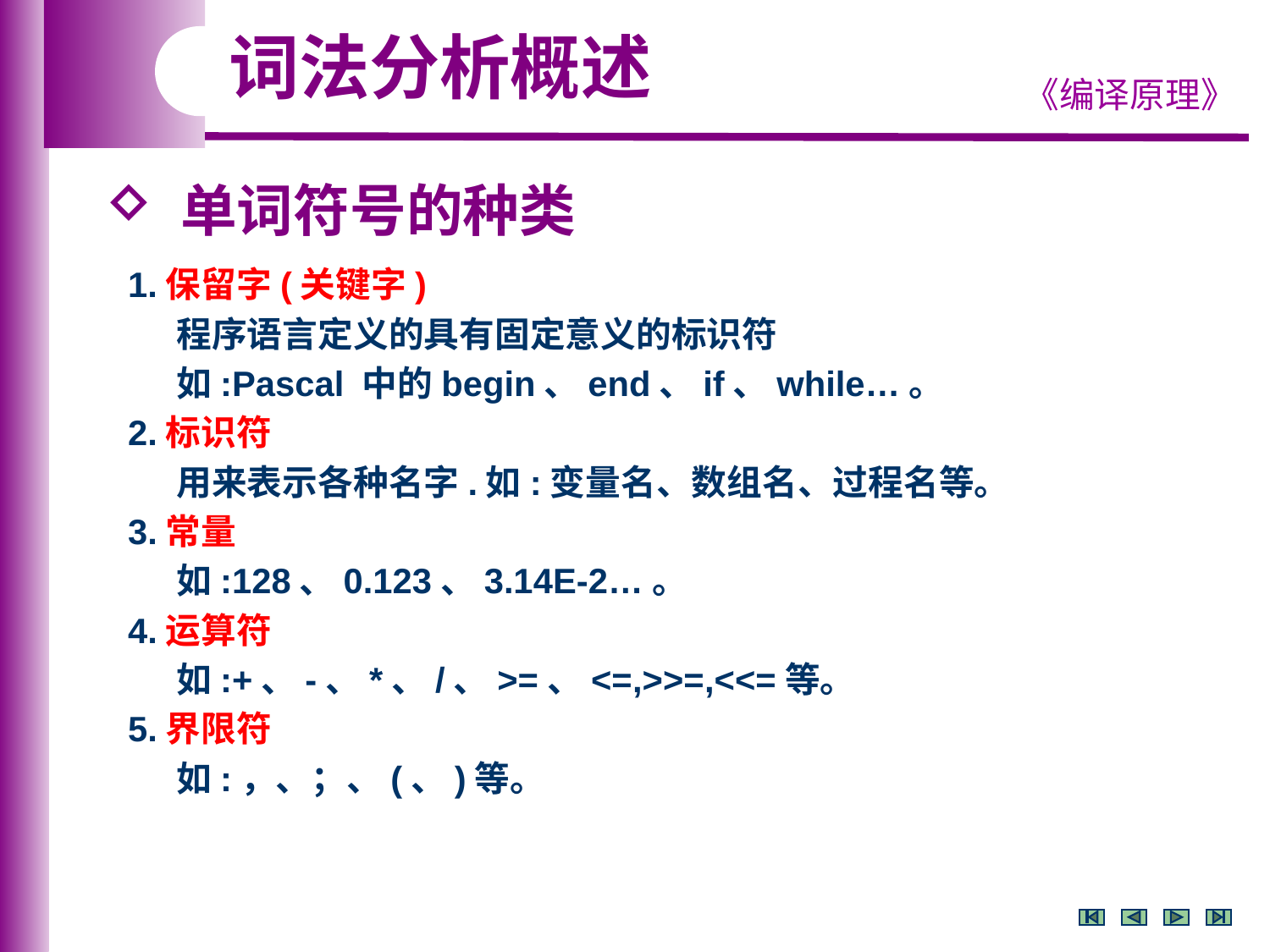

词法分析概述
 单词符号的种类

1.保留字(关键字)
     程序语言定义的具有固定意义的标识符
     如:Pascal 中的begin、end、if、while…。
2.标识符
     用来表示各种名字.如:变量名、数组名、过程名等。
3.常量
     如:128、0.123、3.14E-2…。
4.运算符
     如:+、-、*、/、>=、<=,>>=,<<=等。
5.界限符
     如:，、；、(、)等。